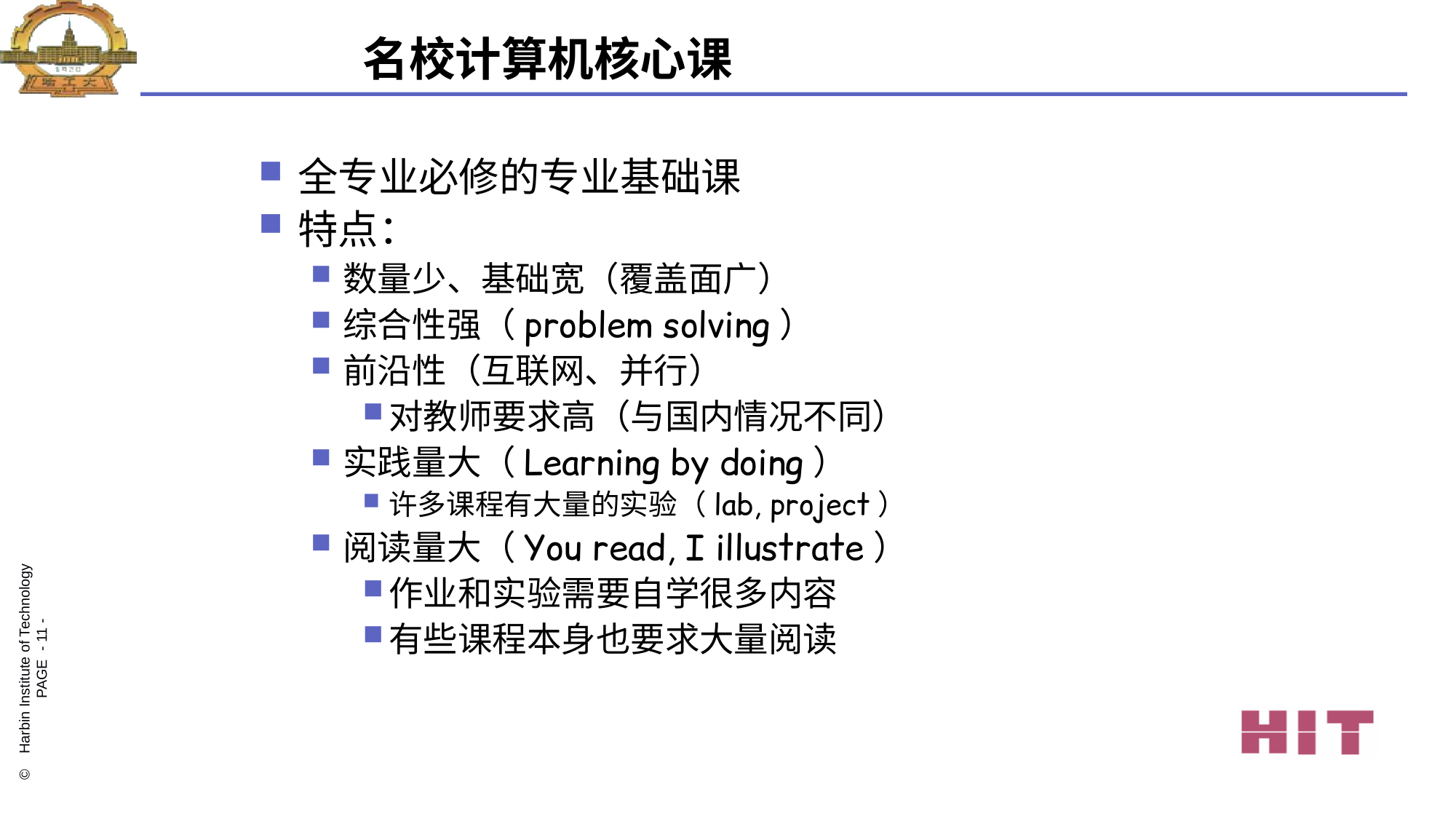

# 名校计算机核心课
全专业必修的专业基础课
特点：
数量少、基础宽（覆盖面广）
综合性强（problem solving）
前沿性（互联网、并行）
对教师要求高（与国内情况不同）
实践量大（Learning by doing）
许多课程有大量的实验（lab, project）
阅读量大（You read, I illustrate）
作业和实验需要自学很多内容
有些课程本身也要求大量阅读